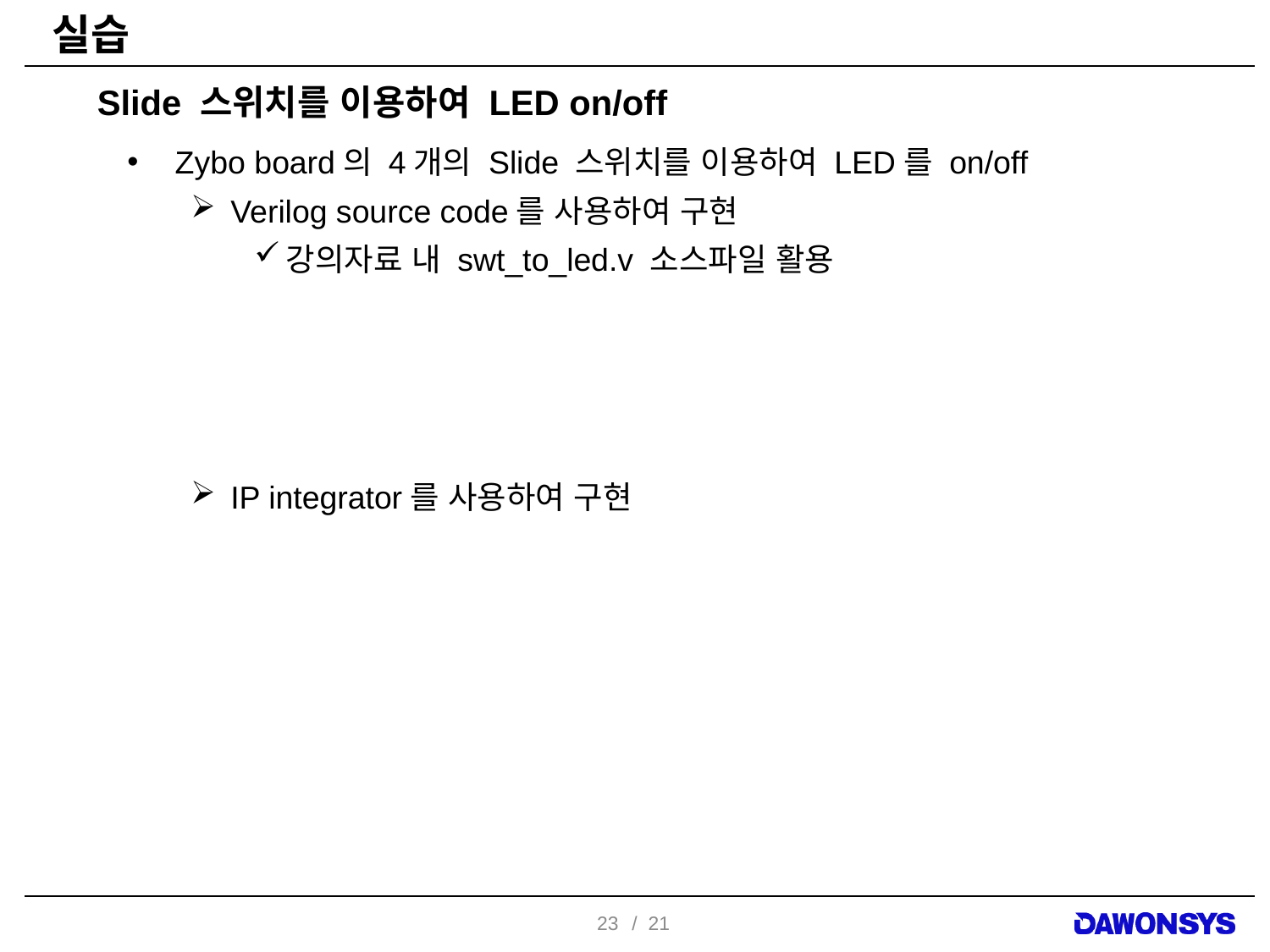

# 실습
Slide 스위치를 이용하여 LED on/off
Zybo board의 4개의 Slide 스위치를 이용하여 LED를 on/off
Verilog source code를 사용하여 구현
강의자료 내 swt_to_led.v 소스파일 활용

IP integrator를 사용하여 구현

23
/  21